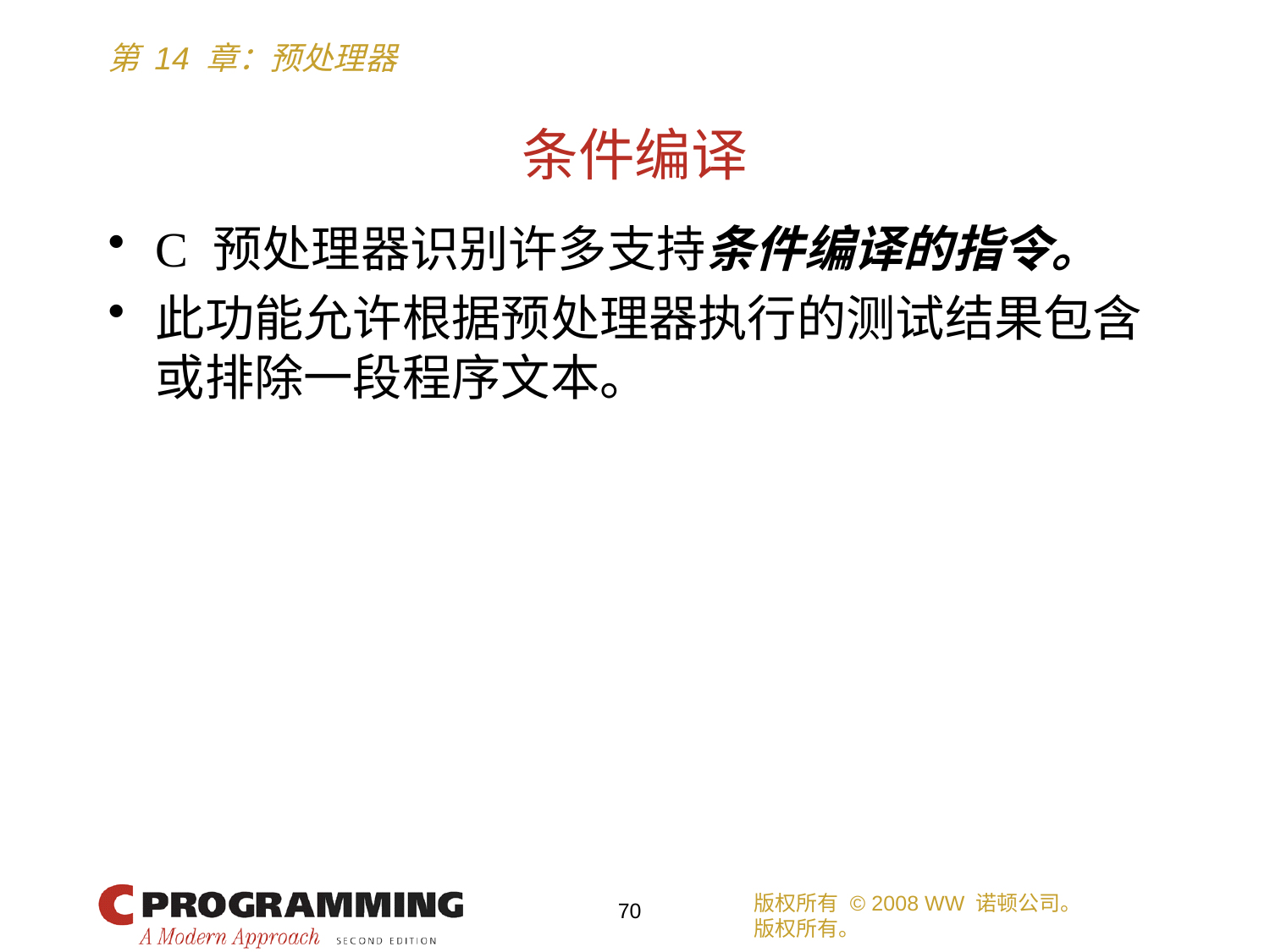

# 条件编译
C 预处理器识别许多支持条件编译的指令。
此功能允许根据预处理器执行的测试结果包含或排除一段程序文本。
版权所有 © 2008 WW 诺顿公司。
版权所有。
70